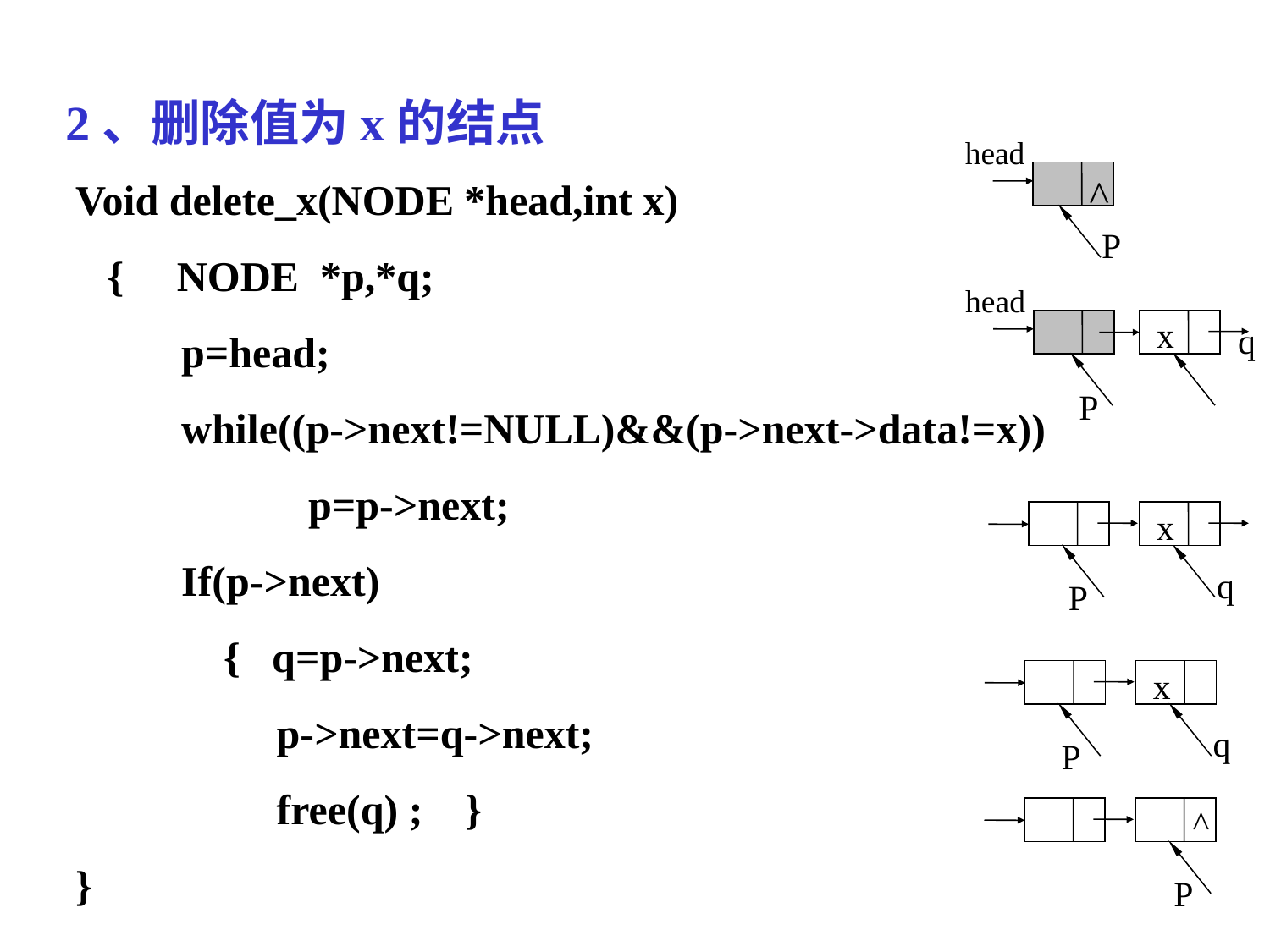

2、删除值为x的结点
head

^

P
Void delete_x(NODE *head,int x)
   {     NODE  *p,*q;
          p=head;
          while((p->next!=NULL)&&(p->next->data!=x))
                      p=p->next;
          If(p->next)
              {   q=p->next;
                   p->next=q->next;
                   free(q) ;    }
}
head
x

P
q
x

q
P
x

q
P
^

P